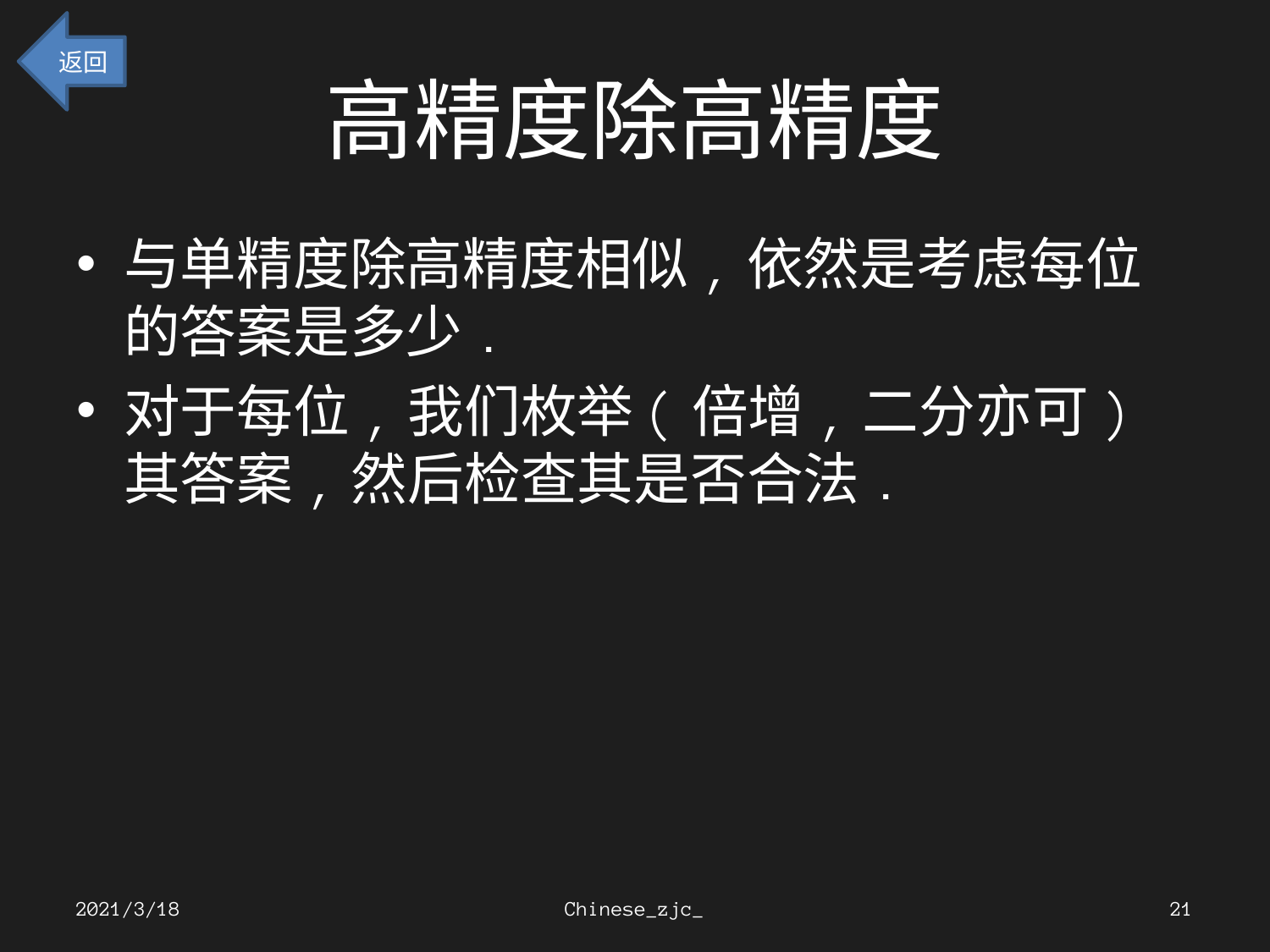

返回
# 高精度除高精度
与单精度除高精度相似,依然是考虑每位的答案是多少.
对于每位,我们枚举(倍增,二分亦可)其答案,然后检查其是否合法.
2021/3/18
Chinese_zjc_
21